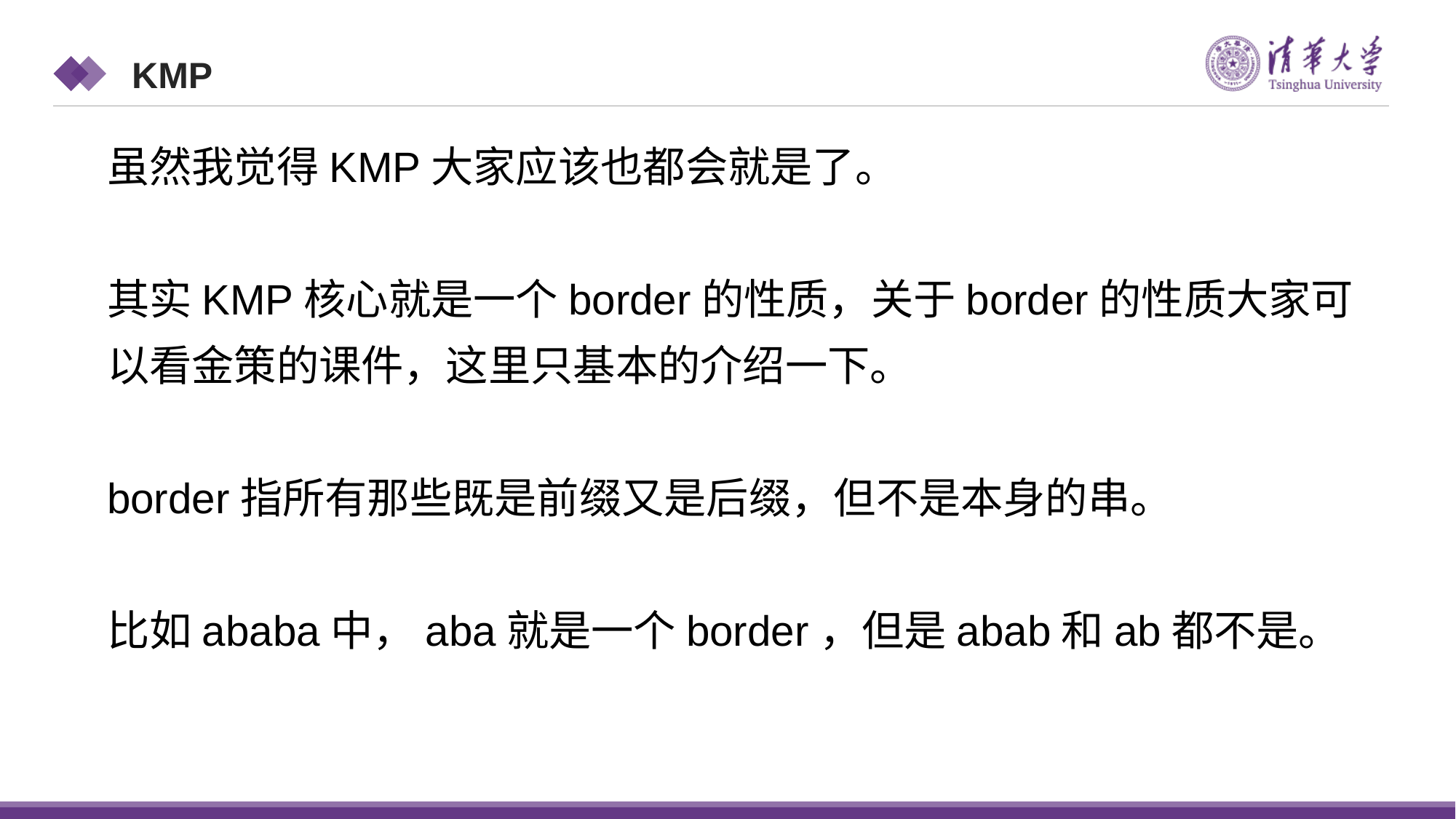

KMP
虽然我觉得KMP大家应该也都会就是了。

其实KMP核心就是一个border的性质，关于border的性质大家可以看金策的课件，这里只基本的介绍一下。

border指所有那些既是前缀又是后缀，但不是本身的串。

比如ababa中，aba就是一个border，但是abab和ab都不是。